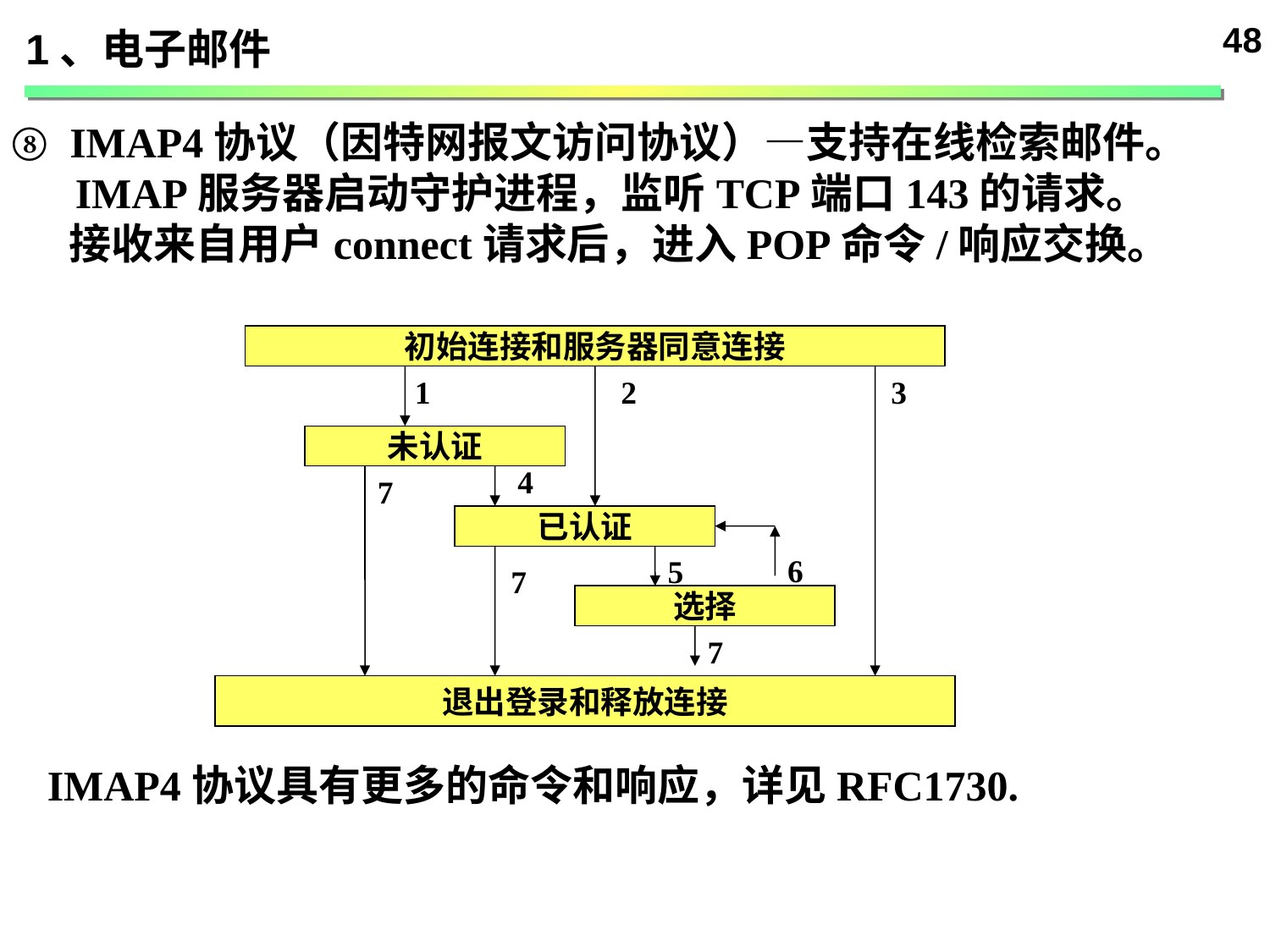

48
1、电子邮件

⑧  IMAP4协议（因特网报文访问协议）—支持在线检索邮件。
      IMAP服务器启动守护进程，监听TCP端口143的请求。
     接收来自用户connect请求后，进入POP命令/响应交换。

初始连接和服务器同意连接
1

2

3
未认证
4

7

已认证

6

5
7
选择

7
退出登录和释放连接
IMAP4协议具有更多的命令和响应，详见RFC1730.